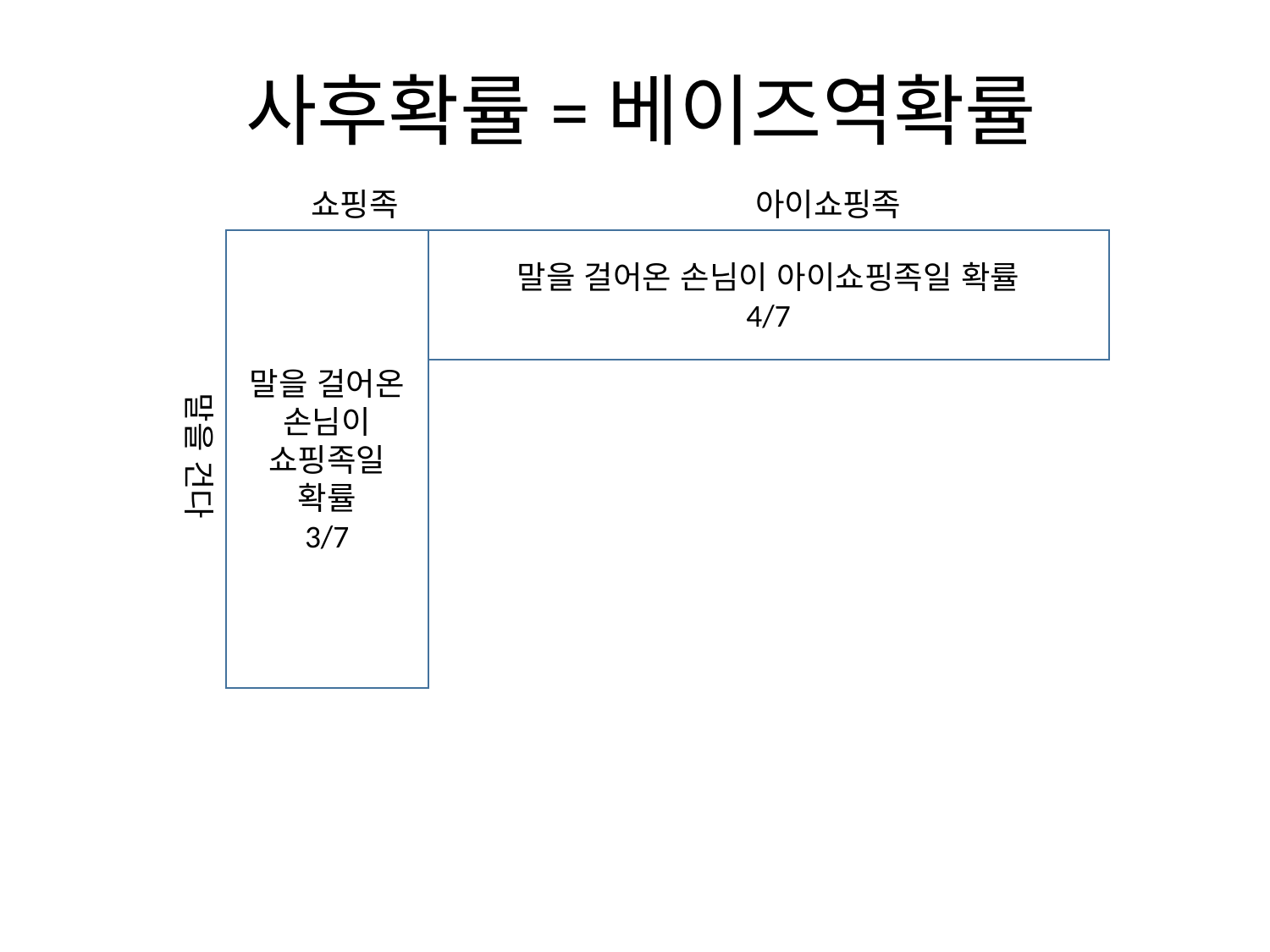

# 사후확률=베이즈역확률
쇼핑족
아이쇼핑족
말을 걸어온 손님이 쇼핑족일 확률
3/7
말을 걸어온 손님이 아이쇼핑족일 확률
4/7
말을 건다